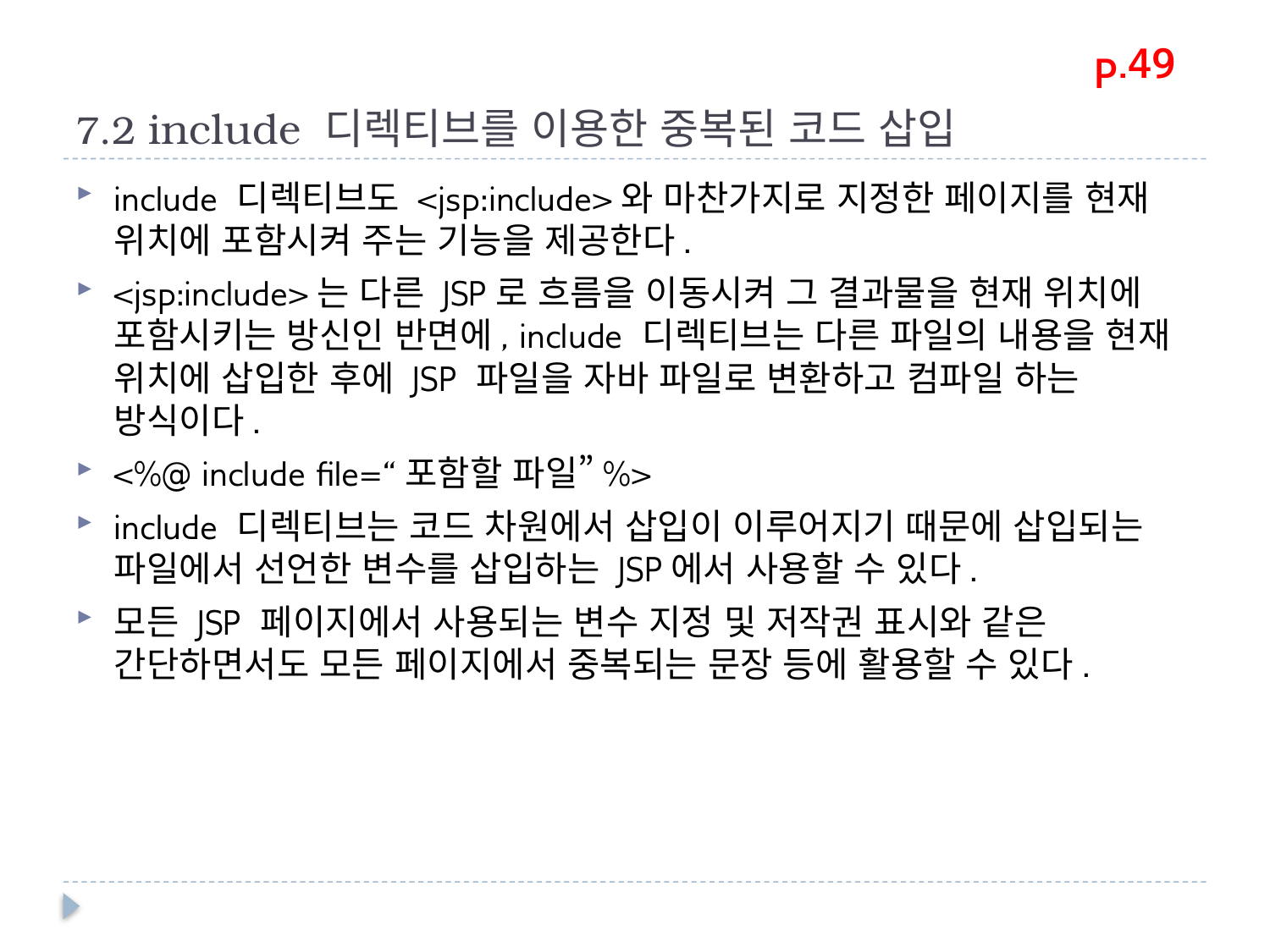

# 7.2 include 디렉티브를 이용한 중복된 코드 삽입
p.49
include 디렉티브도 <jsp:include>와 마찬가지로 지정한 페이지를 현재 위치에 포함시켜 주는 기능을 제공한다.
<jsp:include>는 다른 JSP로 흐름을 이동시켜 그 결과물을 현재 위치에 포함시키는 방신인 반면에, include 디렉티브는 다른 파일의 내용을 현재 위치에 삽입한 후에 JSP 파일을 자바 파일로 변환하고 컴파일 하는 방식이다.
<%@ include file=“포함할 파일”%>
include 디렉티브는 코드 차원에서 삽입이 이루어지기 때문에 삽입되는 파일에서 선언한 변수를 삽입하는 JSP에서 사용할 수 있다.
모든 JSP 페이지에서 사용되는 변수 지정 및 저작권 표시와 같은 간단하면서도 모든 페이지에서 중복되는 문장 등에 활용할 수 있다.